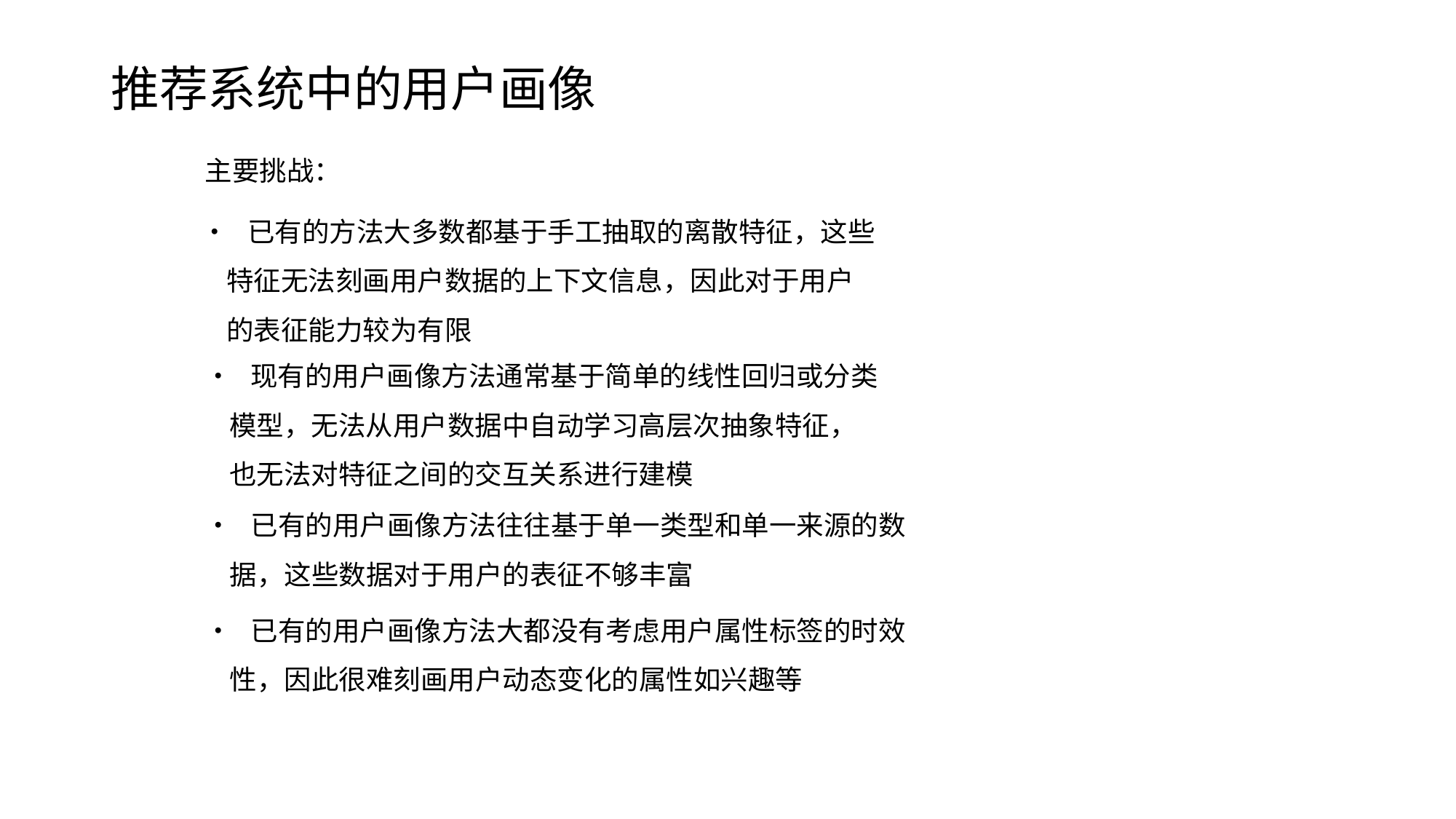

# 推荐系统中的用户画像
主要挑战：
•  已有的方法大多数都基于手工抽取的离散特征，这些
   特征无法刻画用户数据的上下文信息，因此对于用户
   的表征能力较为有限
•  现有的用户画像方法通常基于简单的线性回归或分类
   模型，无法从用户数据中自动学习高层次抽象特征，
   也无法对特征之间的交互关系进行建模
•  已有的用户画像方法往往基于单一类型和单一来源的数
   据，这些数据对于用户的表征不够丰富
•  已有的用户画像方法大都没有考虑用户属性标签的时效
   性，因此很难刻画用户动态变化的属性如兴趣等